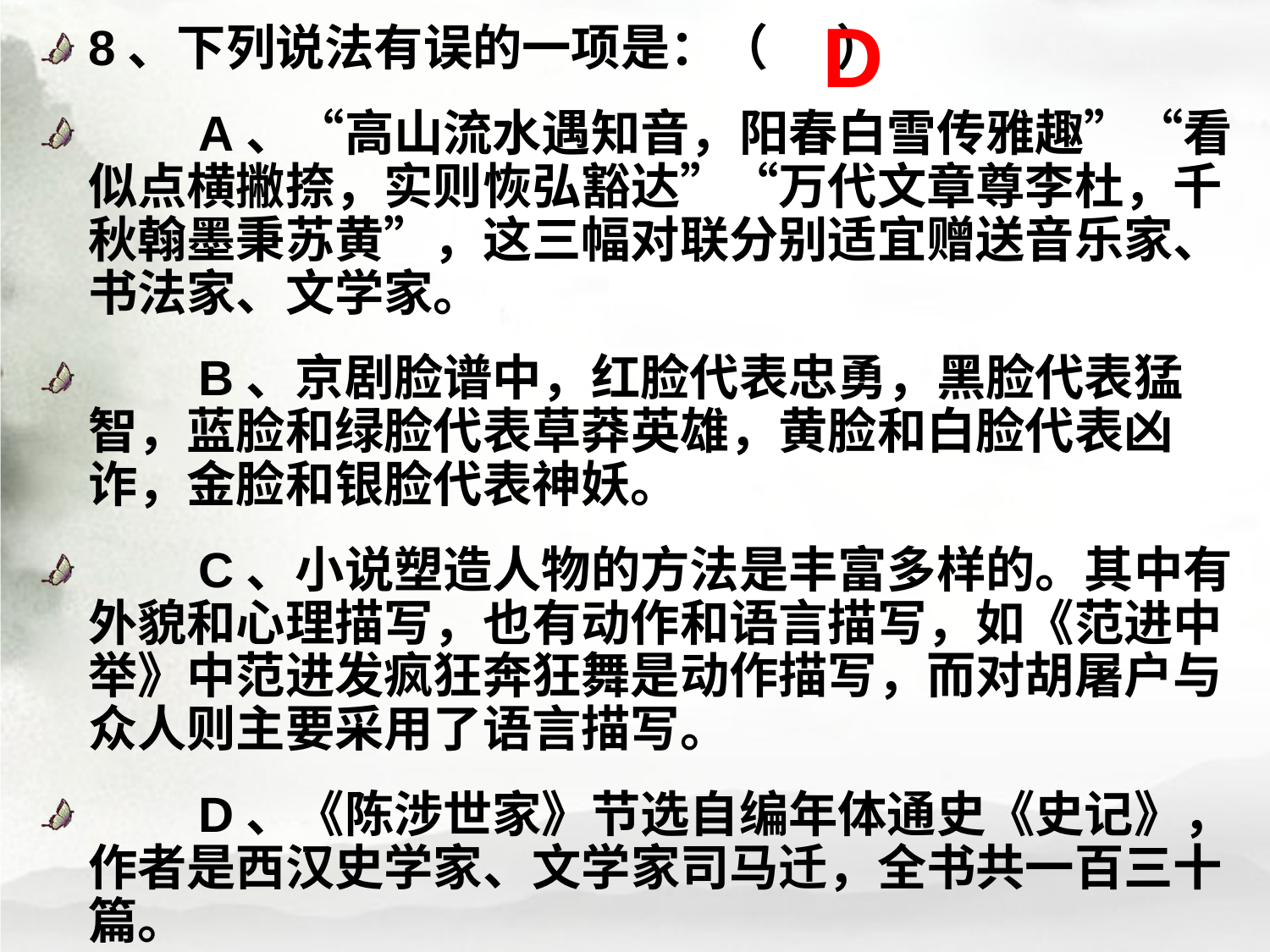

D
8、下列说法有误的一项是：（      ）
　　A、“高山流水遇知音，阳春白雪传雅趣”“看似点横撇捺，实则恢弘豁达”“万代文章尊李杜，千秋翰墨秉苏黄”，这三幅对联分别适宜赠送音乐家、书法家、文学家。
　　B、京剧脸谱中，红脸代表忠勇，黑脸代表猛智，蓝脸和绿脸代表草莽英雄，黄脸和白脸代表凶诈，金脸和银脸代表神妖。
　　C、小说塑造人物的方法是丰富多样的。其中有外貌和心理描写，也有动作和语言描写，如《范进中举》中范进发疯狂奔狂舞是动作描写，而对胡屠户与众人则主要采用了语言描写。
　　D、《陈涉世家》节选自编年体通史《史记》，作者是西汉史学家、文学家司马迁，全书共一百三十篇。
#